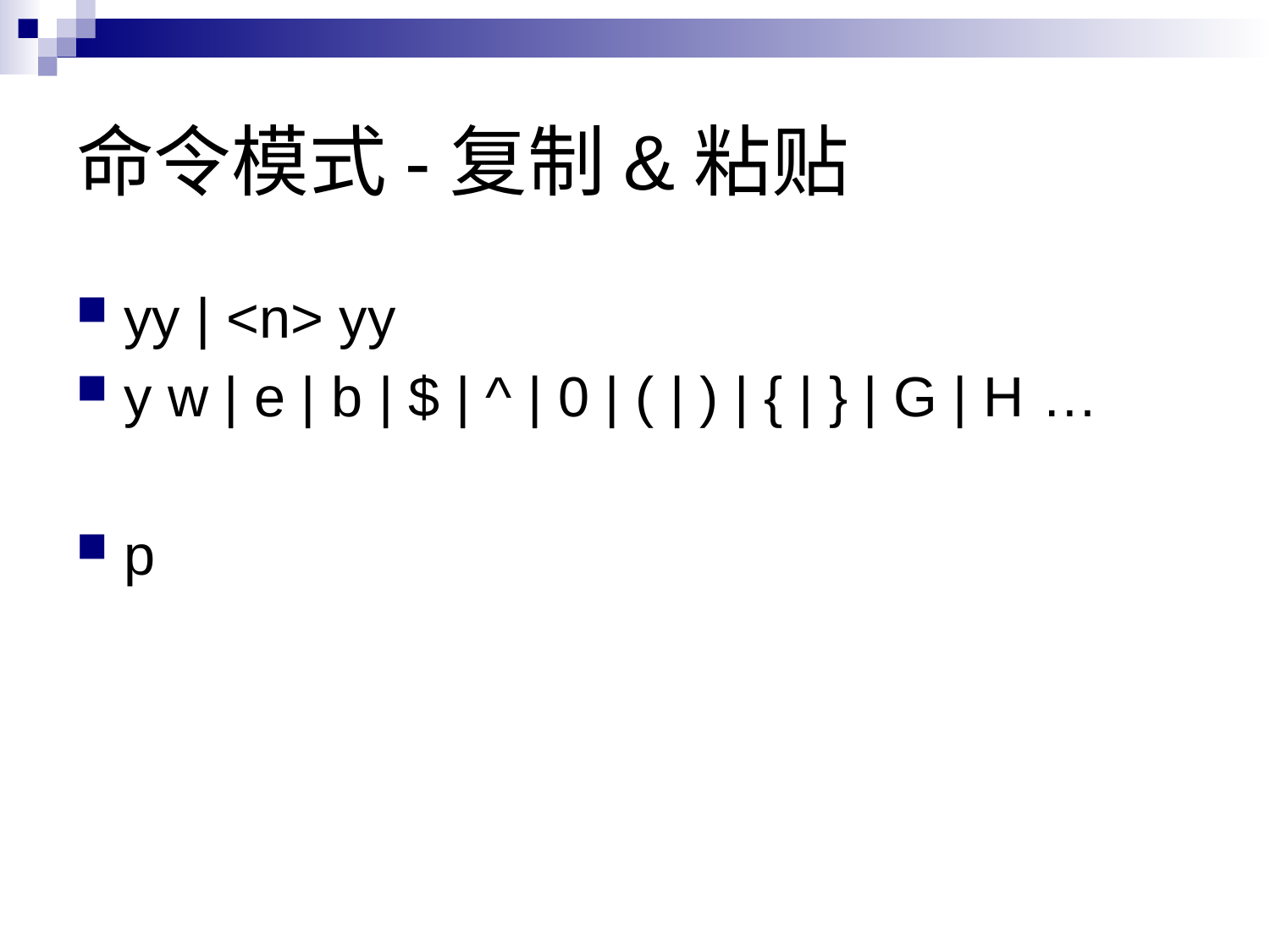

# 命令模式-复制&粘贴
yy | <n> yy
y w | e | b | $ | ^ | 0 | ( | ) | { | } | G | H …

p